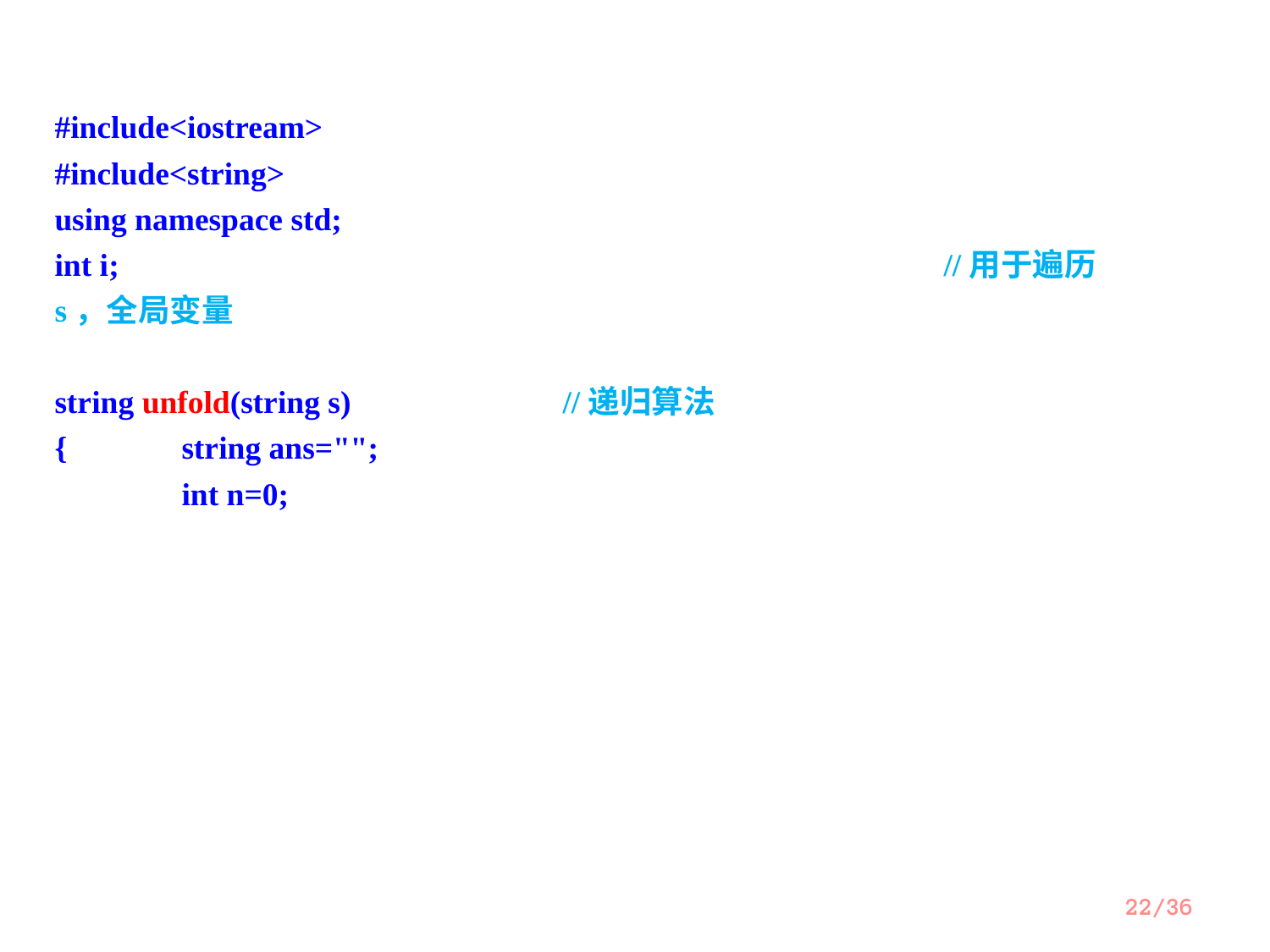

#include<iostream>
#include<string>
using namespace std;
int i; 							//用于遍历s，全局变量

string unfold(string s) 		//递归算法
{   	string ans="";
    	int n=0;
22/36